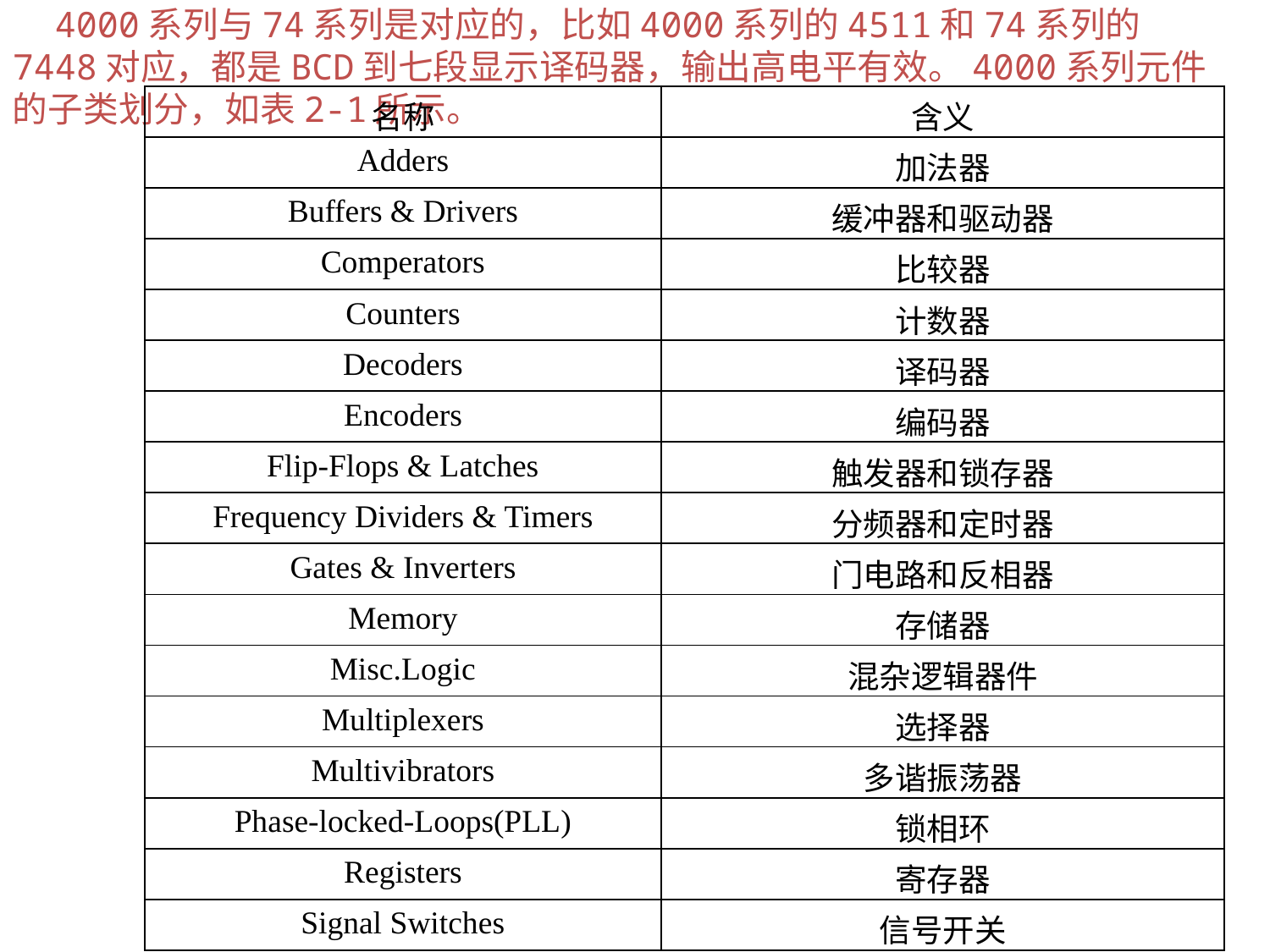

4000系列与74系列是对应的，比如4000系列的4511和74系列的7448对应，都是BCD到七段显示译码器，输出高电平有效。4000系列元件的子类划分，如表2-1所示。
| 名称 | 含义 |
| --- | --- |
| Adders | 加法器 |
| Buffers & Drivers | 缓冲器和驱动器 |
| Comperators | 比较器 |
| Counters | 计数器 |
| Decoders | 译码器 |
| Encoders | 编码器 |
| Flip-Flops & Latches | 触发器和锁存器 |
| Frequency Dividers & Timers | 分频器和定时器 |
| Gates & Inverters | 门电路和反相器 |
| Memory | 存储器 |
| Misc.Logic | 混杂逻辑器件 |
| Multiplexers | 选择器 |
| Multivibrators | 多谐振荡器 |
| Phase-locked-Loops(PLL) | 锁相环 |
| Registers | 寄存器 |
| Signal Switches | 信号开关 |